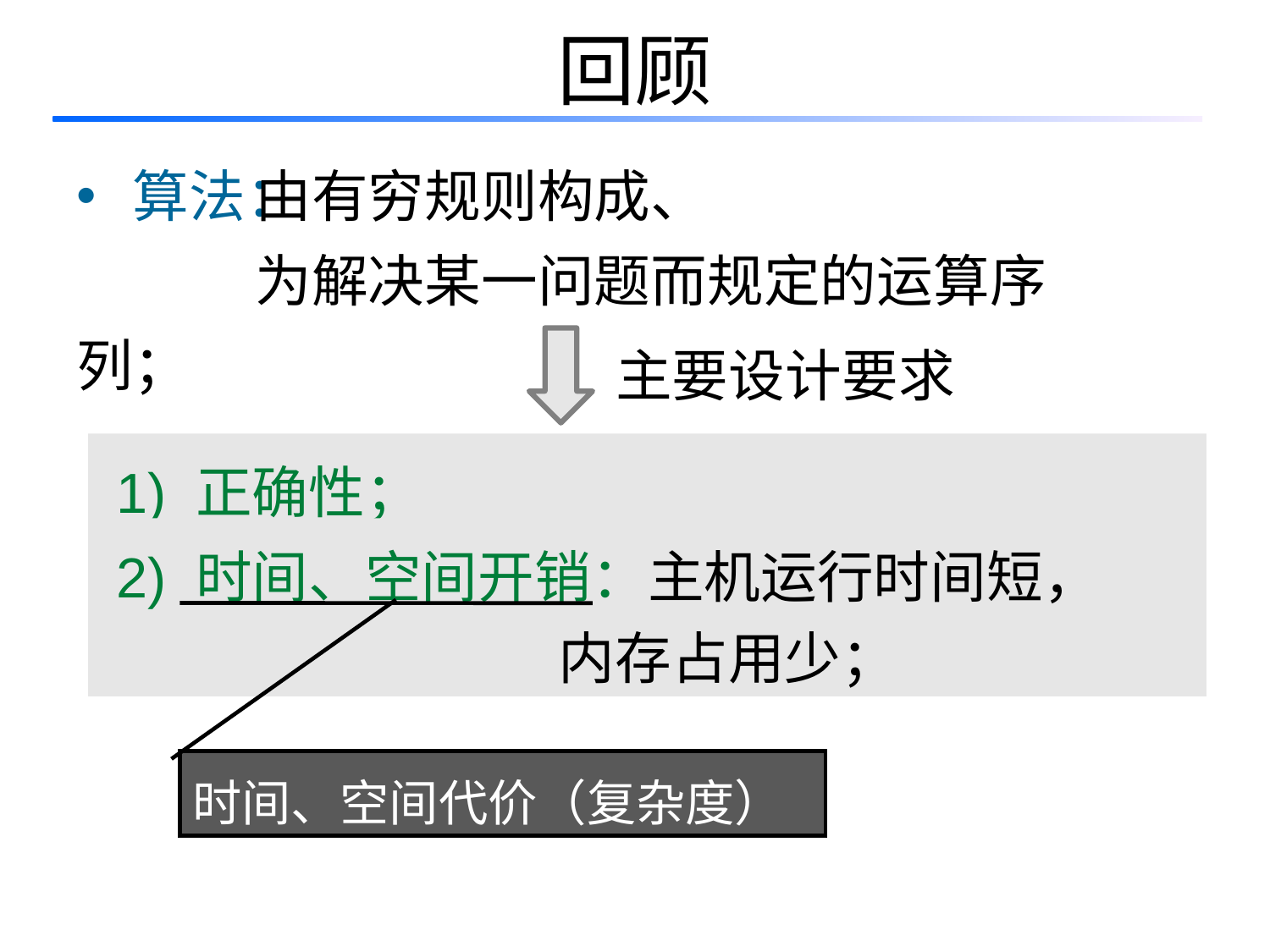

# 回顾

 算法：
             由有穷规则构成、
             为解决某一问题而规定的运算序列；
主要设计要求

 1) 正确性；
 2) 时间、空间开销：主机运行时间短，
                                   内存占用少；
时间、空间代价（复杂度）